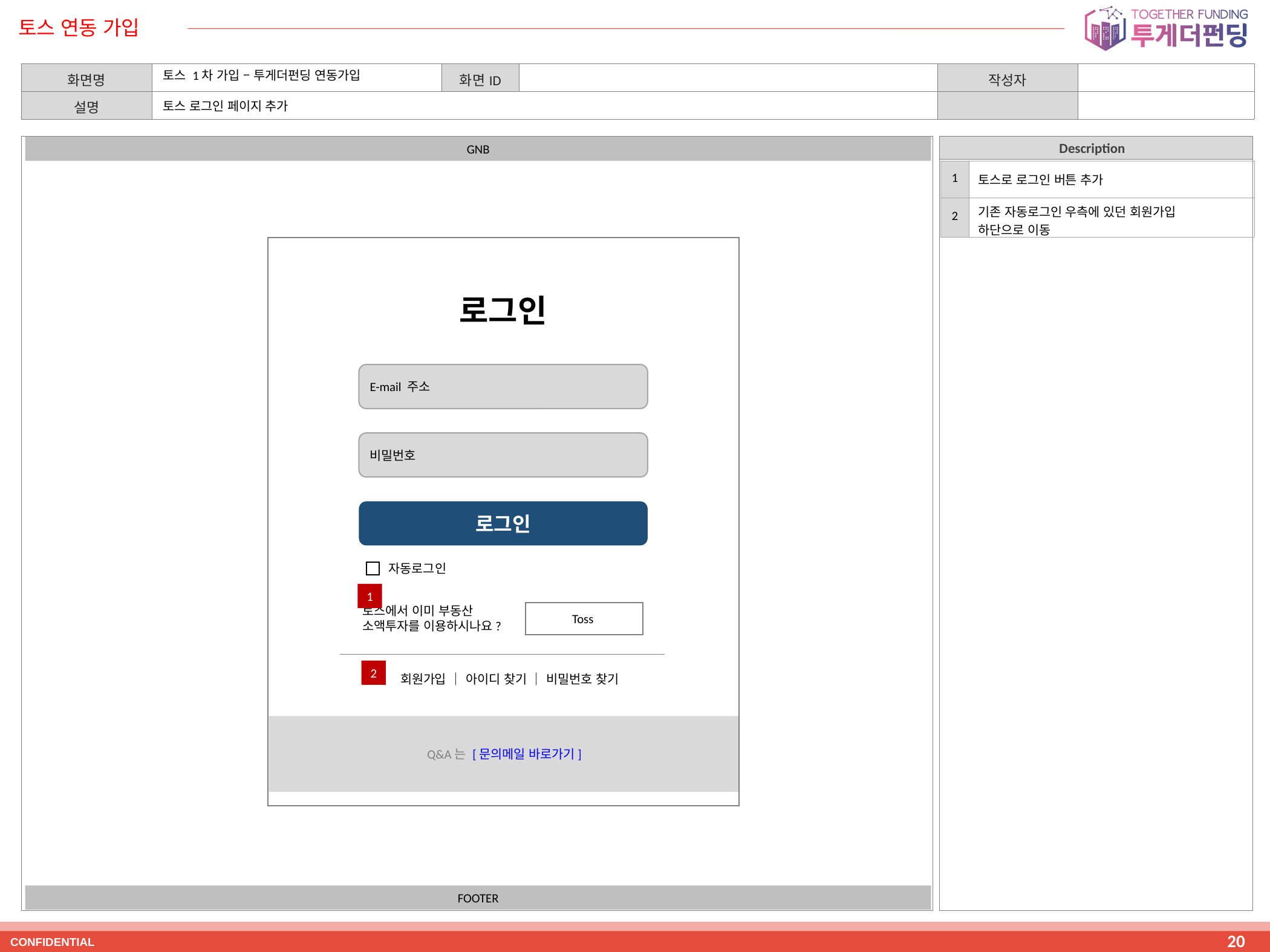

# 토스 연동 가입
토스 1차 가입 – 투게더펀딩 연동가입
토스 로그인 페이지 추가
GNB
| 1 | 토스로 로그인 버튼 추가 |
| --- | --- |
| 2 | 기존 자동로그인 우측에 있던 회원가입 하단으로 이동 |

로그인
E-mail 주소
비밀번호
로그인
자동로그인

1
토스에서 이미 부동산
소액투자를 이용하시나요?
Toss
2
회원가입 │ 아이디 찾기 │ 비밀번호 찾기
Q&A는 [문의메일 바로가기]
FOOTER
20